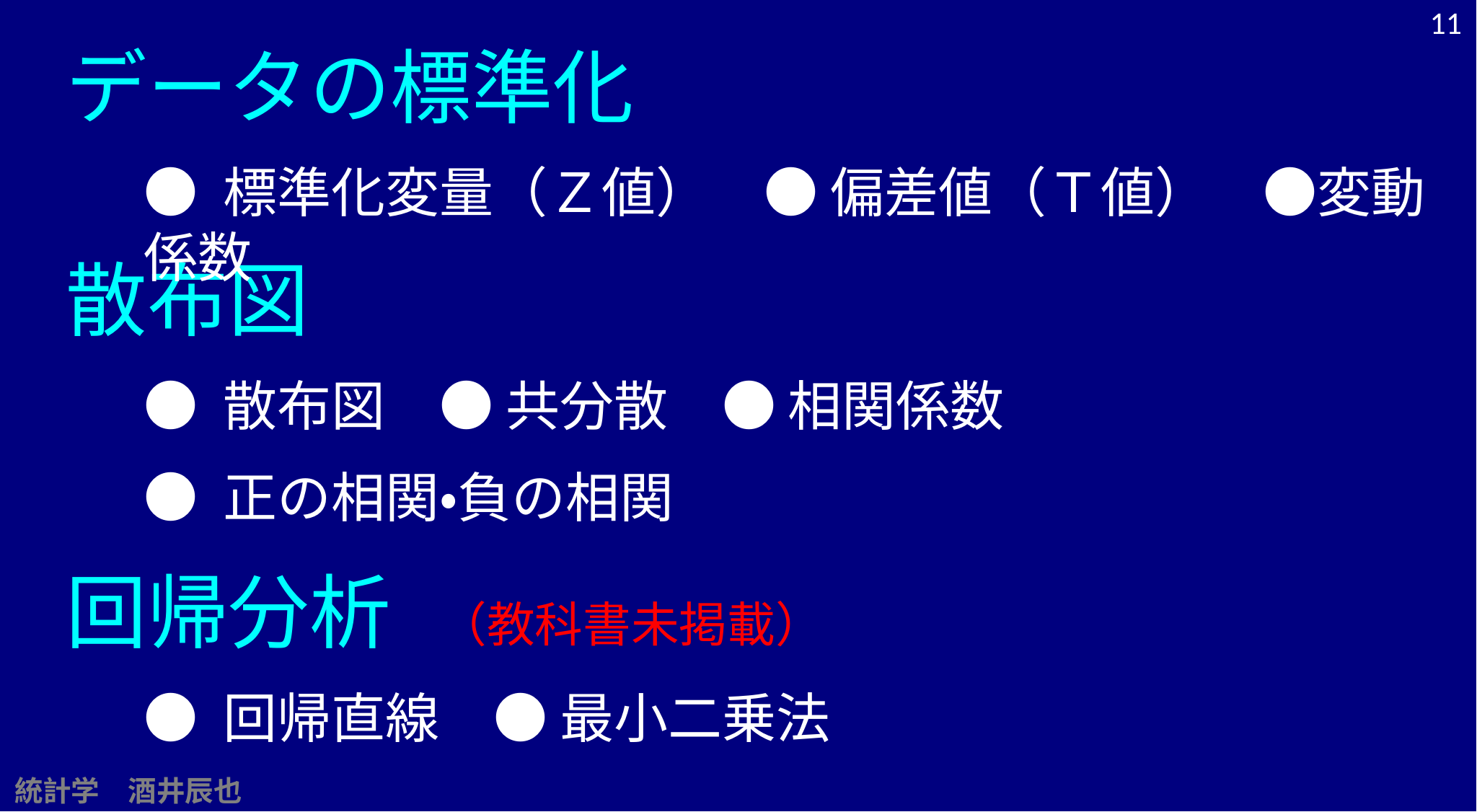

11
データの標準化
● 標準化変量（Ｚ値）　● 偏差値（Ｔ値）　●変動係数
散布図
● 散布図　● 共分散　● 相関係数
● 正の相関・負の相関
回帰分析　（教科書未掲載）
● 回帰直線　● 最小二乗法
統計学　酒井辰也